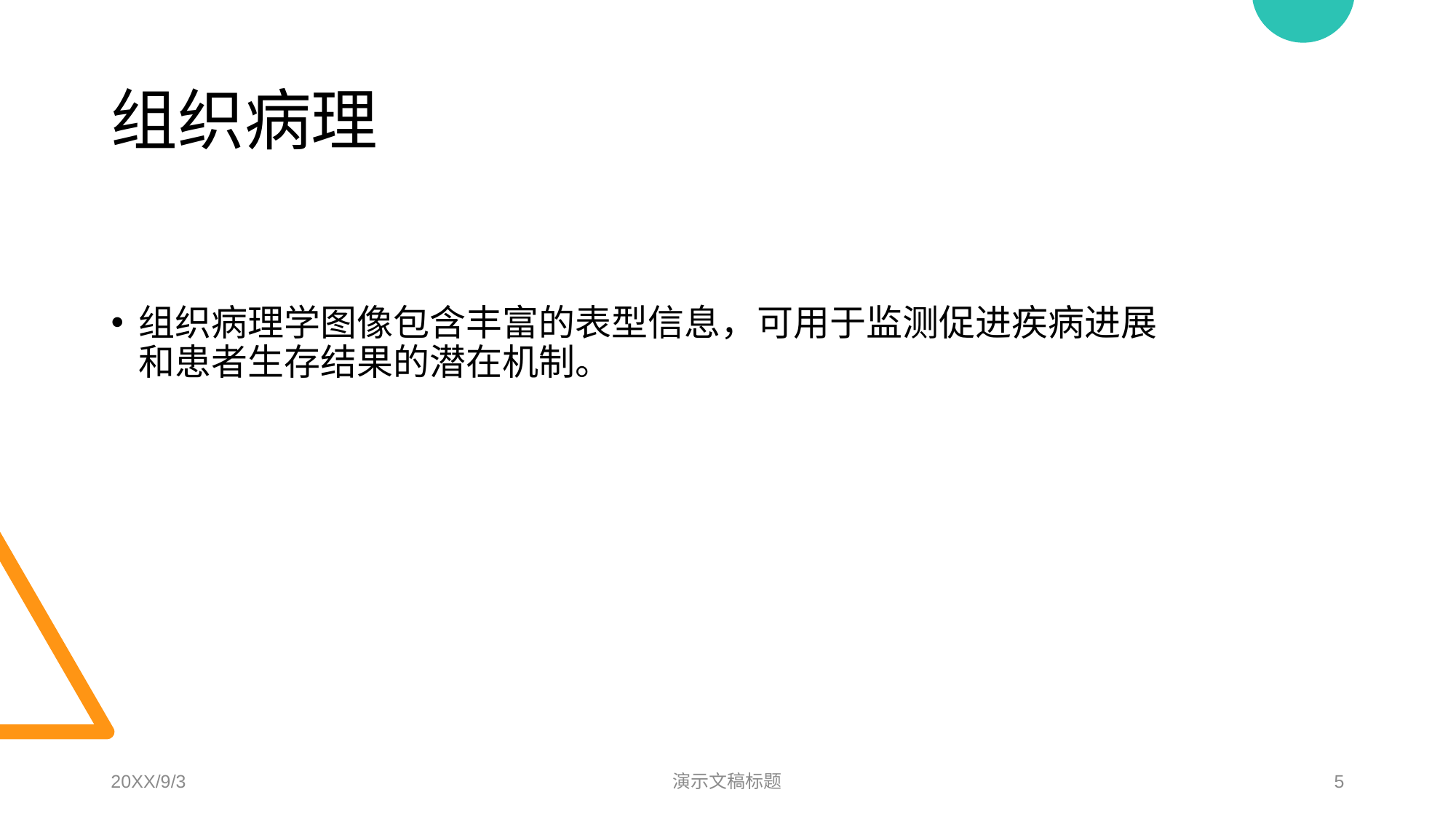

# 组织病理

组织病理学图像包含丰富的表型信息，可用于监测促进疾病进展和患者生存结果的潜在机制。

20XX/9/3
演示文稿标题
5